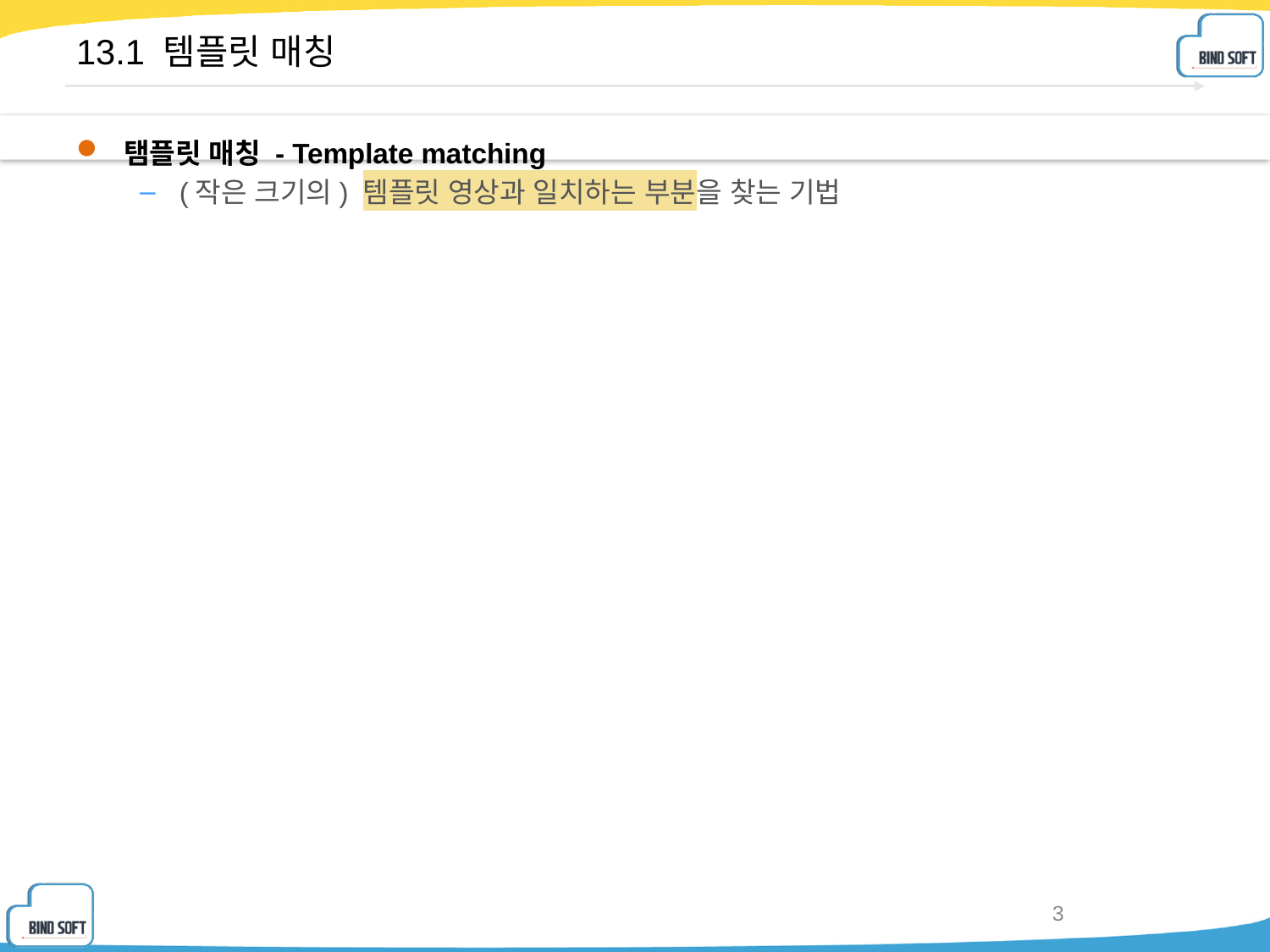

# 13.1 템플릿 매칭
탬플릿 매칭 - Template matching
(작은 크기의) 템플릿 영상과 일치하는 부분을 찾는 기법
3